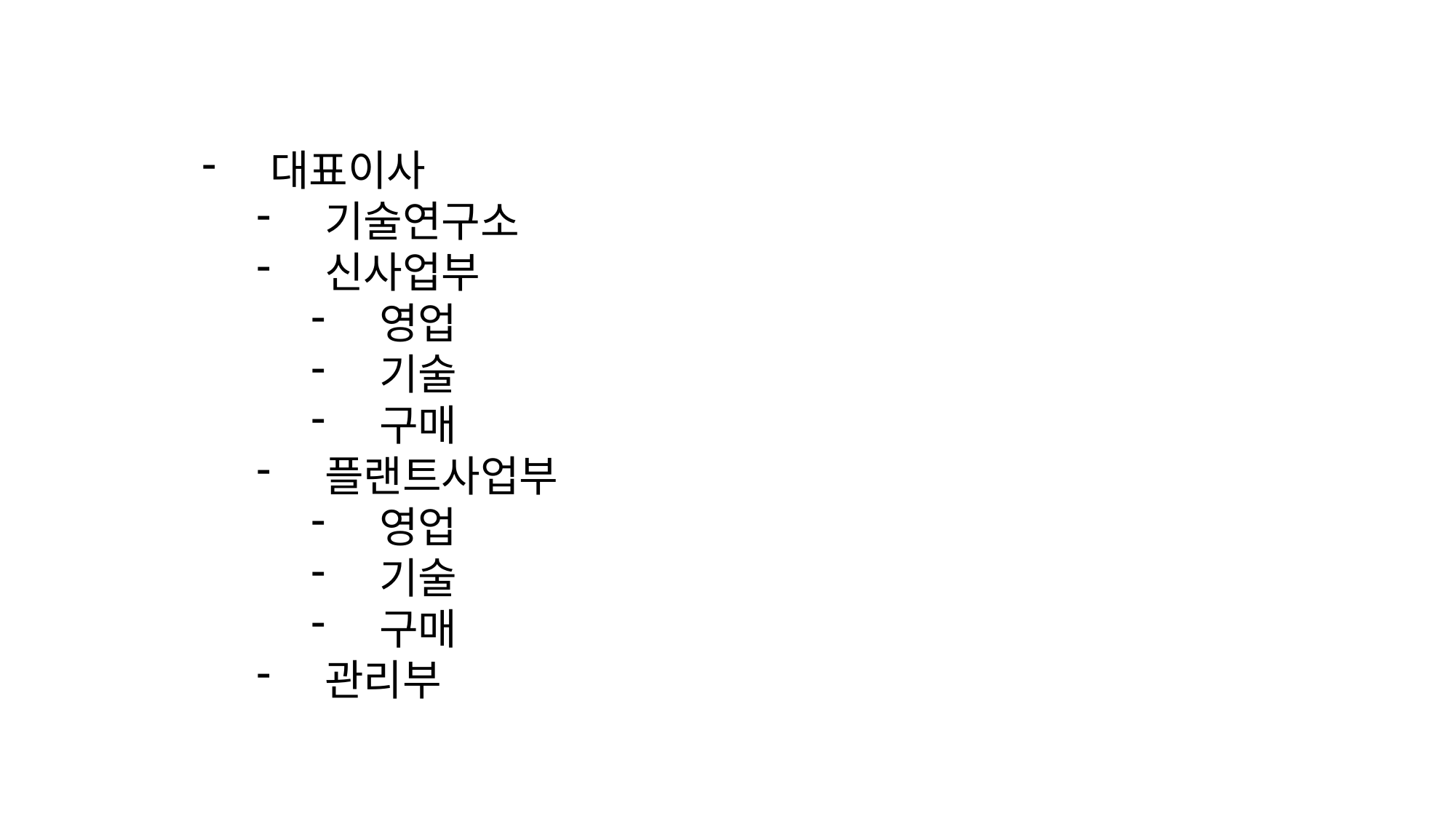

대표이사
기술연구소
신사업부
영업
기술
구매
플랜트사업부
영업
기술
구매
관리부